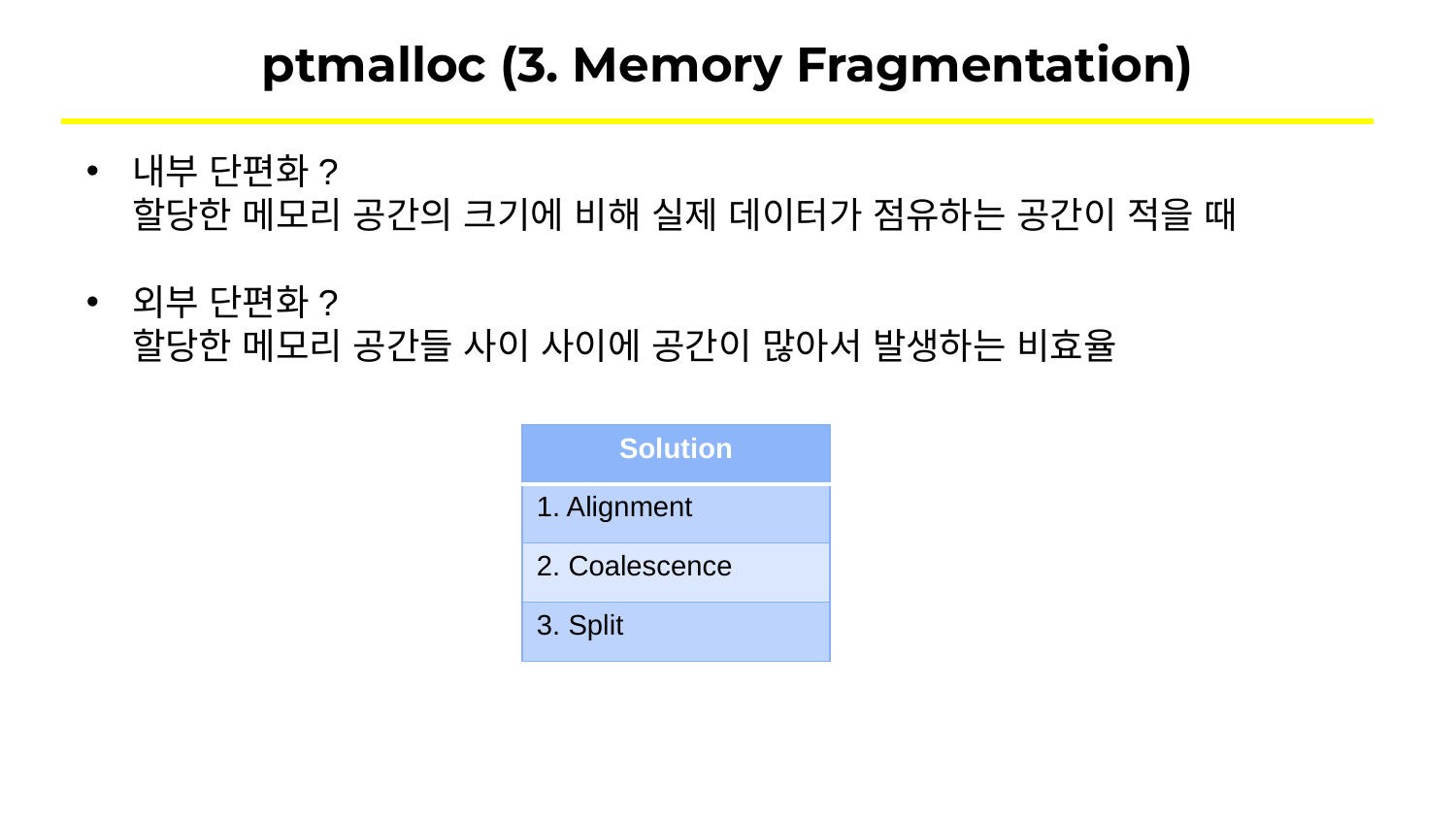

# ptmalloc (3. Memory Fragmentation)
내부 단편화?
할당한 메모리 공간의 크기에 비해 실제 데이터가 점유하는 공간이 적을 때

외부 단편화?
할당한 메모리 공간들 사이 사이에 공간이 많아서 발생하는 비효율

| Solution |
| --- |
| 1. Alignment |
| 2. Coalescence |
| 3. Split |